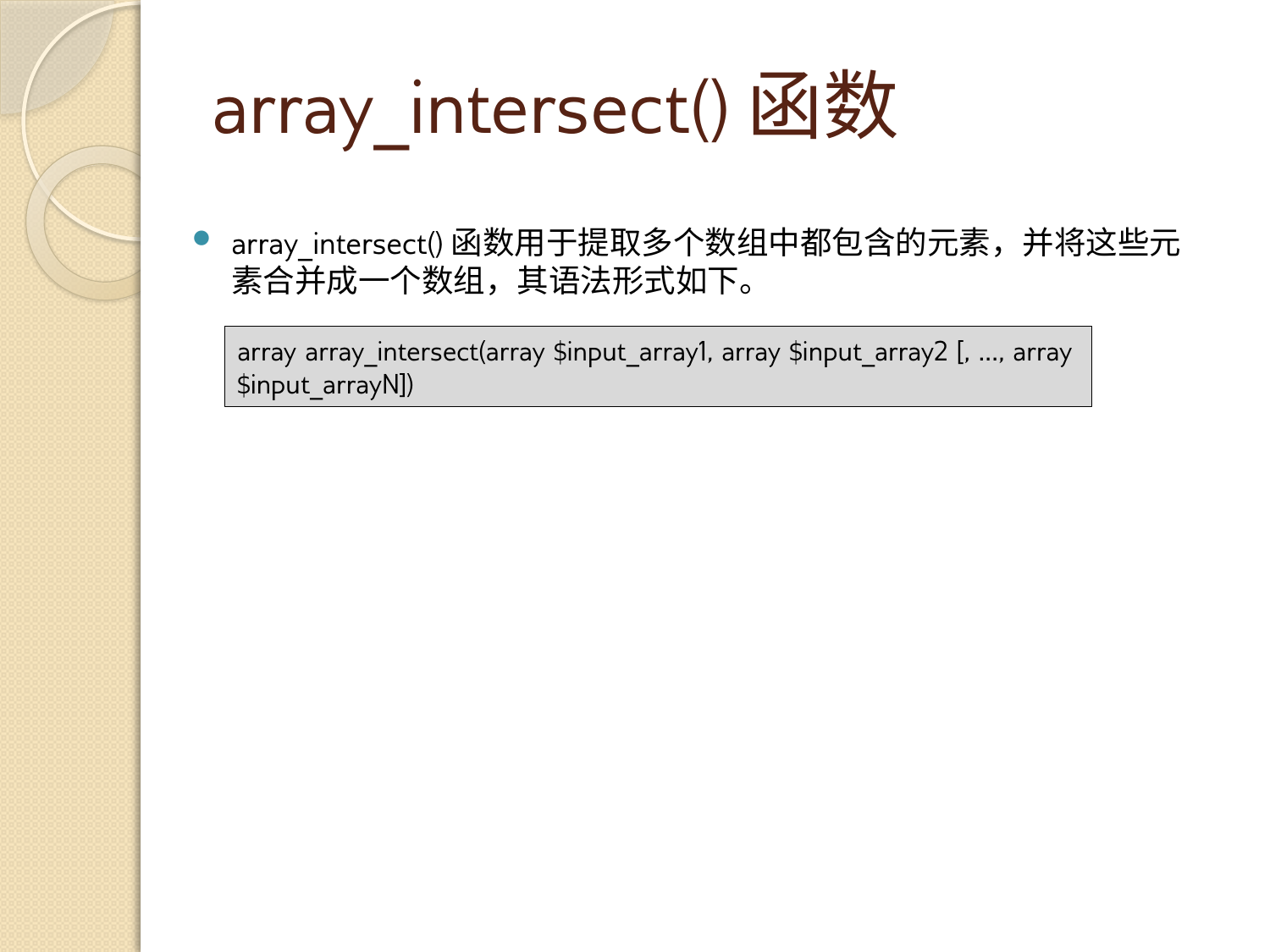

# array_intersect()函数
array_intersect()函数用于提取多个数组中都包含的元素，并将这些元素合并成一个数组，其语法形式如下。
array array_intersect(array $input_array1, array $input_array2 [, ..., array $input_arrayN])